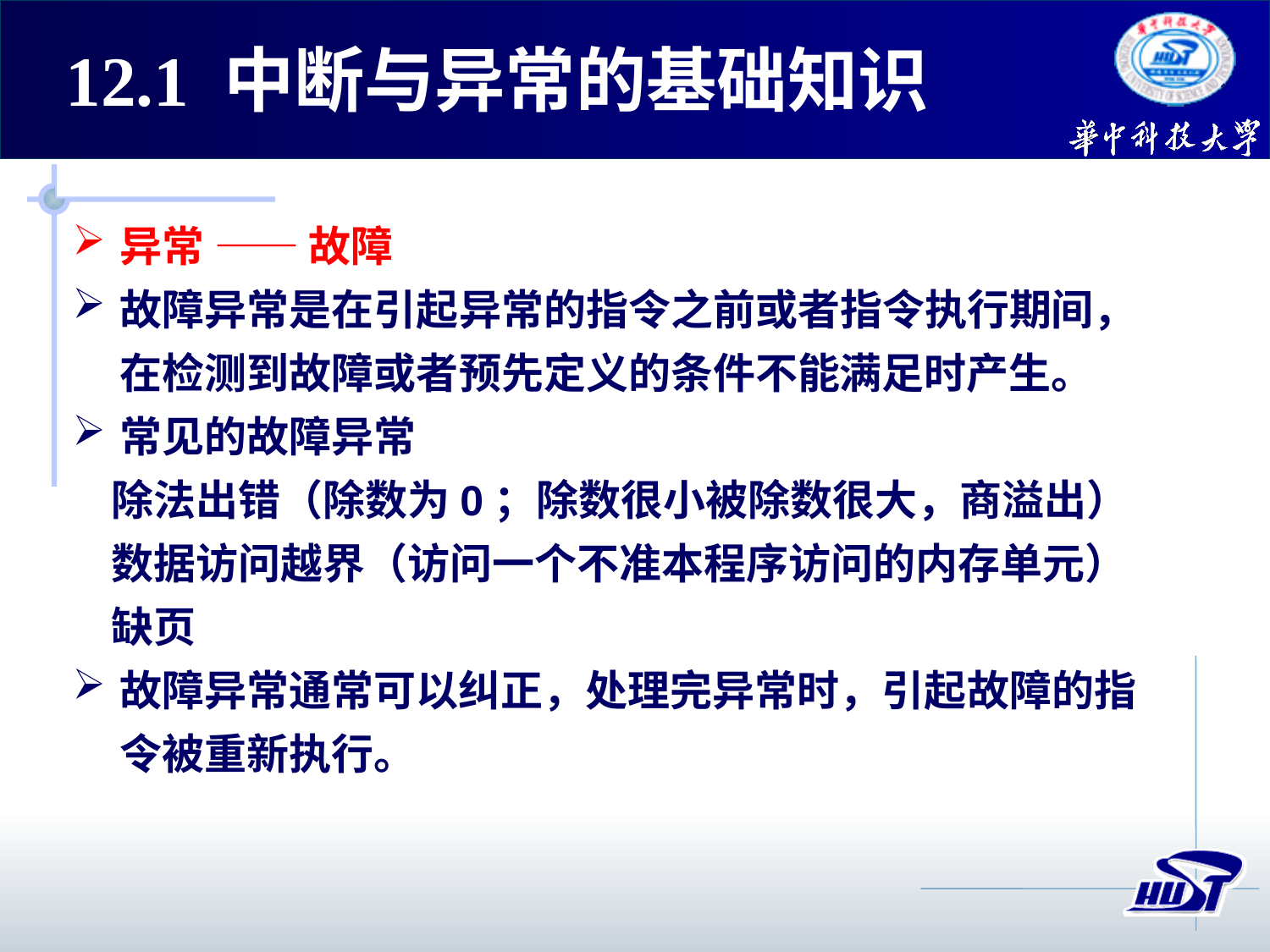

# 12.1 中断与异常的基础知识
异常 —— 故障
故障异常是在引起异常的指令之前或者指令执行期间，在检测到故障或者预先定义的条件不能满足时产生。
常见的故障异常
   除法出错（除数为0；除数很小被除数很大，商溢出）
   数据访问越界（访问一个不准本程序访问的内存单元）
   缺页
故障异常通常可以纠正，处理完异常时，引起故障的指令被重新执行。